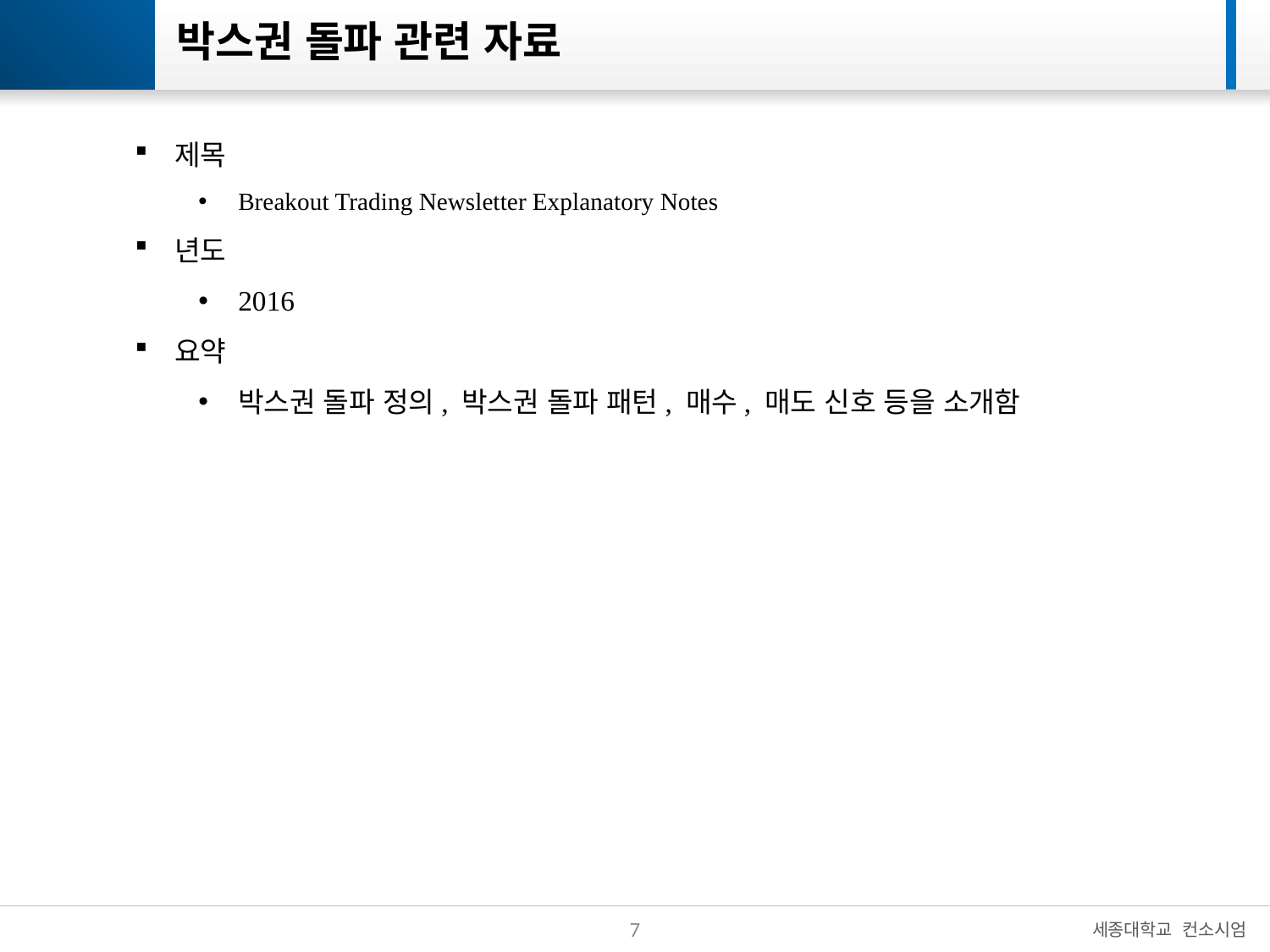

# 박스권 돌파 관련 자료
제목
Breakout Trading Newsletter Explanatory Notes
년도
2016
요약
박스권 돌파 정의, 박스권 돌파 패턴, 매수, 매도 신호 등을 소개함